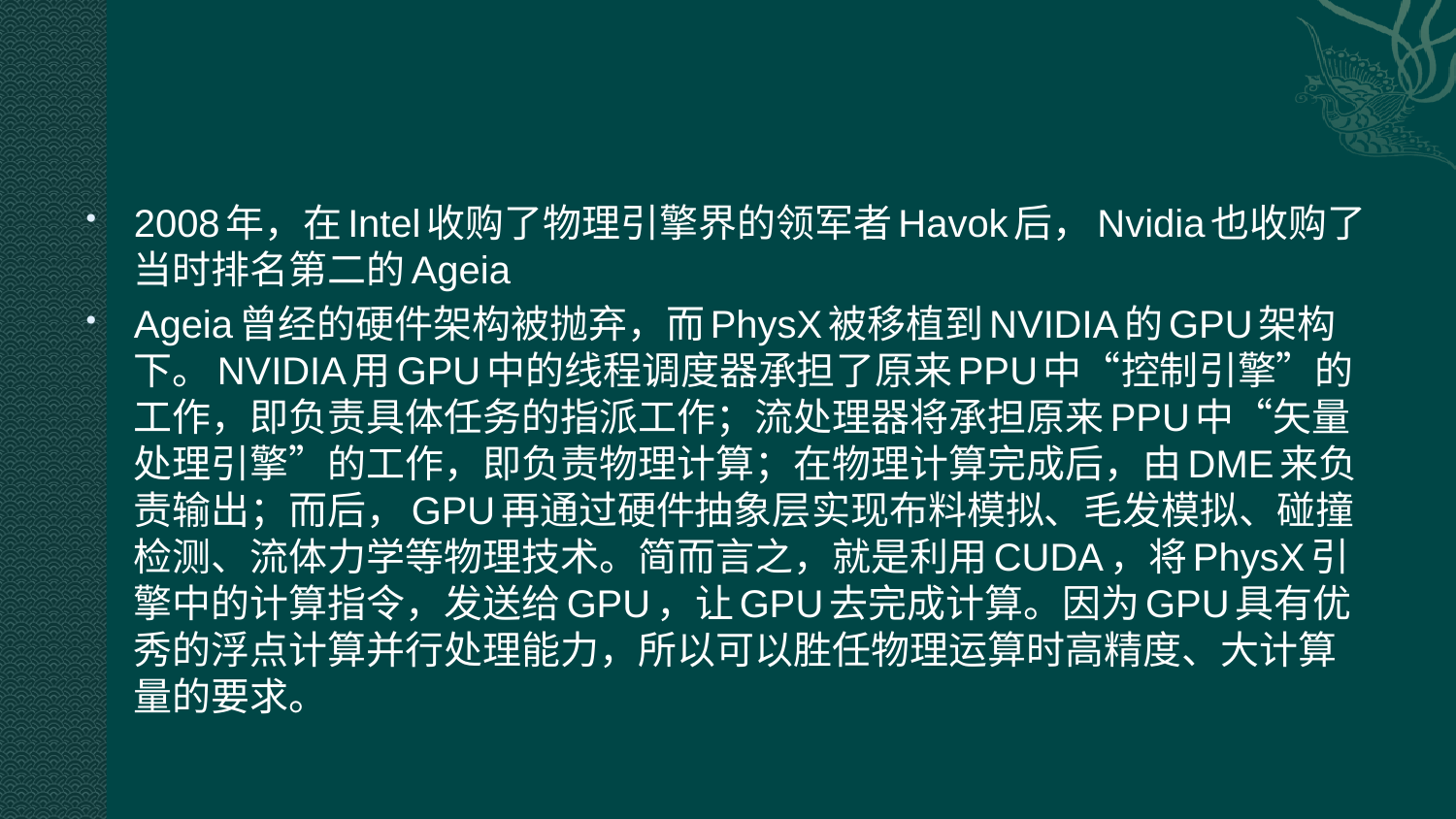

#
2008年，在Intel收购了物理引擎界的领军者Havok后，Nvidia也收购了当时排名第二的Ageia
Ageia曾经的硬件架构被抛弃，而PhysX被移植到NVIDIA的GPU架构下。NVIDIA用GPU中的线程调度器承担了原来PPU中“控制引擎”的工作，即负责具体任务的指派工作；流处理器将承担原来PPU中“矢量处理引擎”的工作，即负责物理计算；在物理计算完成后，由DME来负责输出；而后，GPU再通过硬件抽象层实现布料模拟、毛发模拟、碰撞检测、流体力学等物理技术。简而言之，就是利用CUDA，将PhysX引擎中的计算指令，发送给GPU，让GPU去完成计算。因为GPU具有优秀的浮点计算并行处理能力，所以可以胜任物理运算时高精度、大计算量的要求。